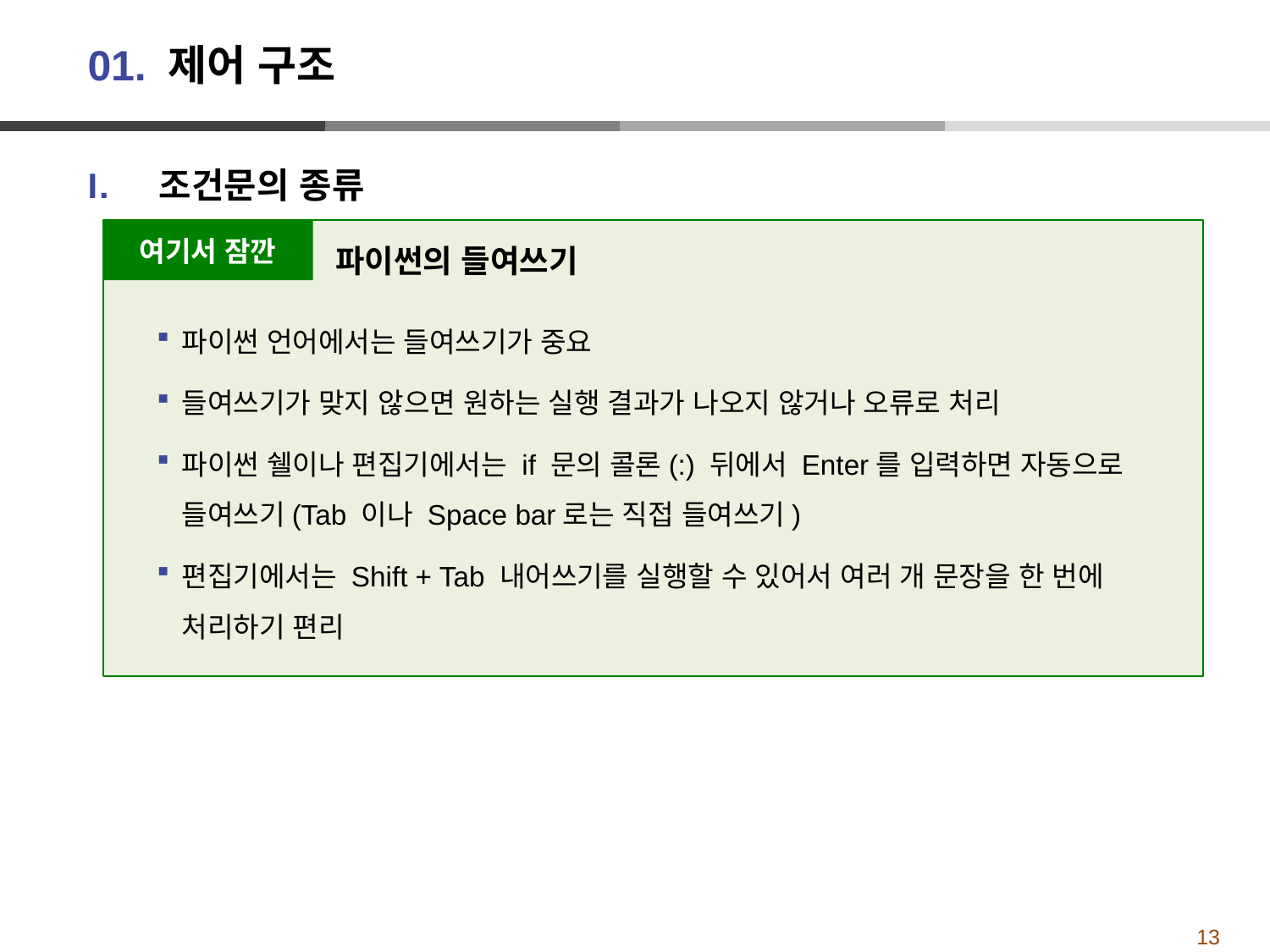

# 01. 제어 구조
조건문의 종류

여기서 잠깐
파이썬의 들여쓰기
파이썬 언어에서는 들여쓰기가 중요
들여쓰기가 맞지 않으면 원하는 실행 결과가 나오지 않거나 오류로 처리
파이썬 쉘이나 편집기에서는 if 문의 콜론(:) 뒤에서 Enter를 입력하면 자동으로 들여쓰기(Tab 이나 Space bar로는 직접 들여쓰기)
편집기에서는 Shift + Tab 내어쓰기를 실행할 수 있어서 여러 개 문장을 한 번에 처리하기 편리